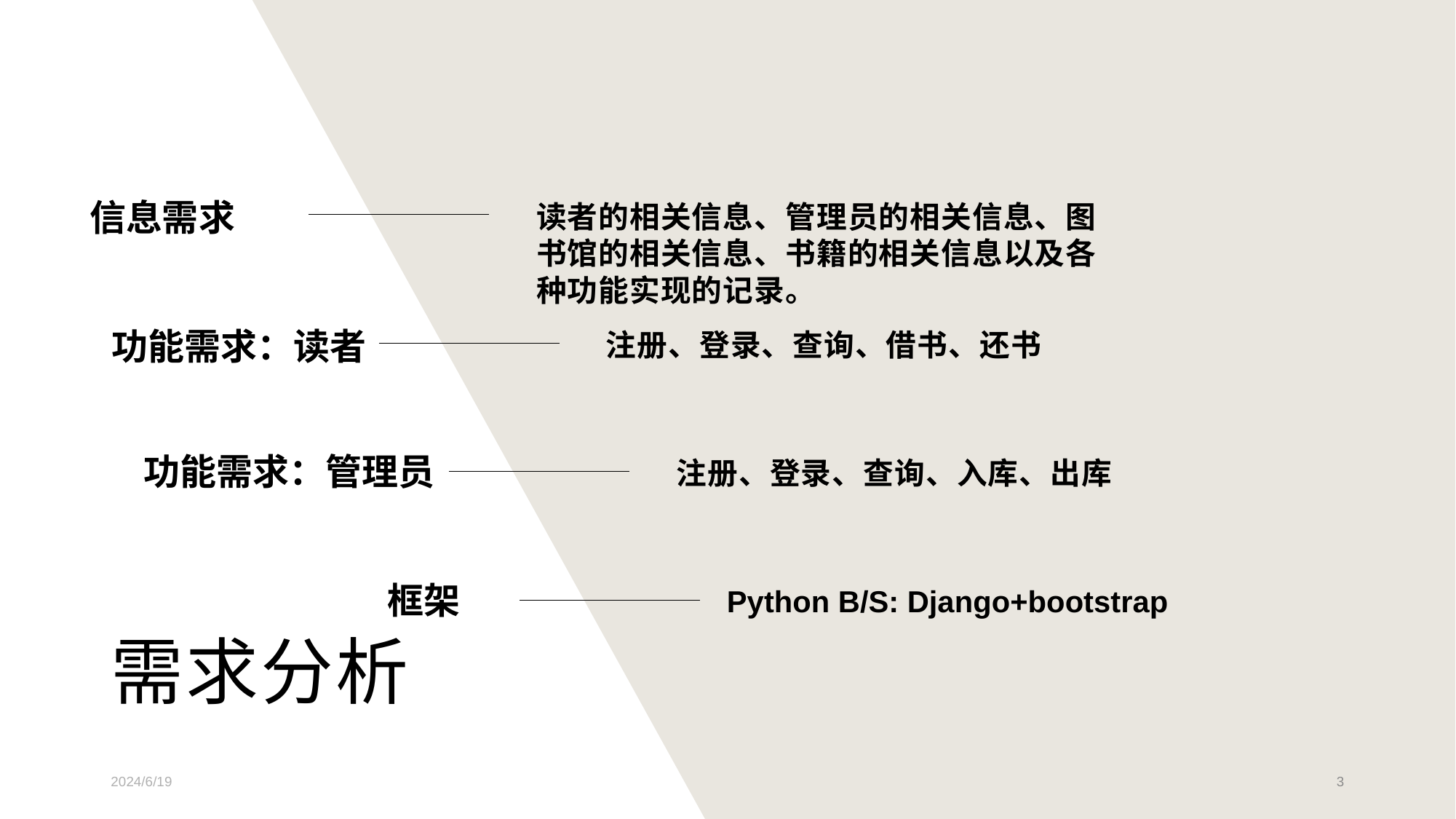

信息需求
读者的相关信息、管理员的相关信息、图书馆的相关信息、书籍的相关信息以及各种功能实现的记录。
功能需求：读者
注册、登录、查询、借书、还书
功能需求：管理员
注册、登录、查询、入库、出库
框架
Python B/S: Django+bootstrap
# 需求分析
2024/6/19
3